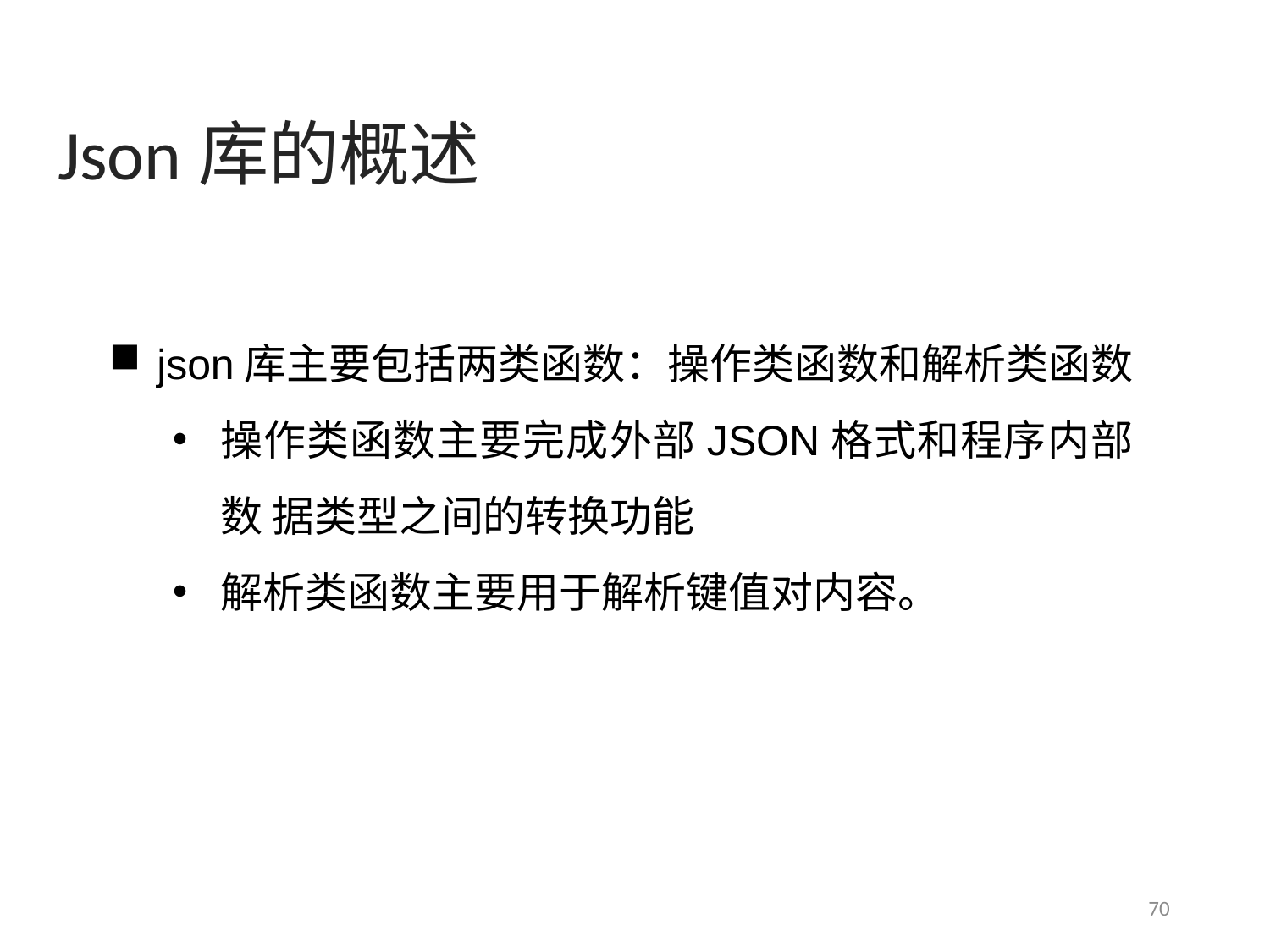

# Json库的概述
json库主要包括两类函数：操作类函数和解析类函数
操作类函数主要完成外部JSON格式和程序内部数 据类型之间的转换功能
解析类函数主要用于解析键值对内容。
70